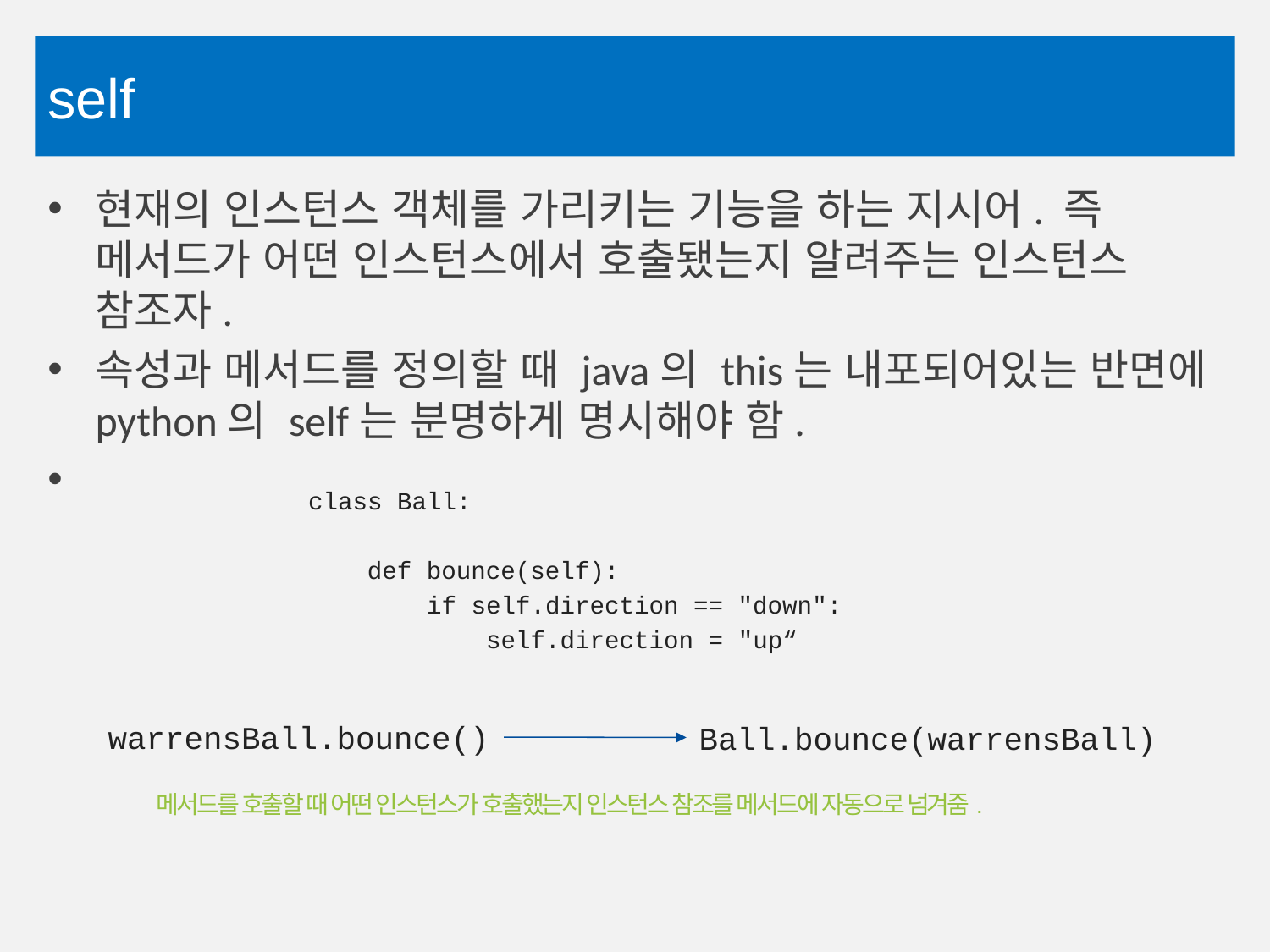

# self
현재의 인스턴스 객체를 가리키는 기능을 하는 지시어. 즉 메서드가 어떤 인스턴스에서 호출됐는지 알려주는 인스턴스 참조자.
속성과 메서드를 정의할 때 java의 this는 내포되어있는 반면에 python의 self는 분명하게 명시해야 함.

class Ball:

    def bounce(self):
        if self.direction == "down":
            self.direction = "up“
warrensBall.bounce()
Ball.bounce(warrensBall)
메서드를 호출할 때 어떤 인스턴스가 호출했는지 인스턴스 참조를 메서드에 자동으로 넘겨줌.